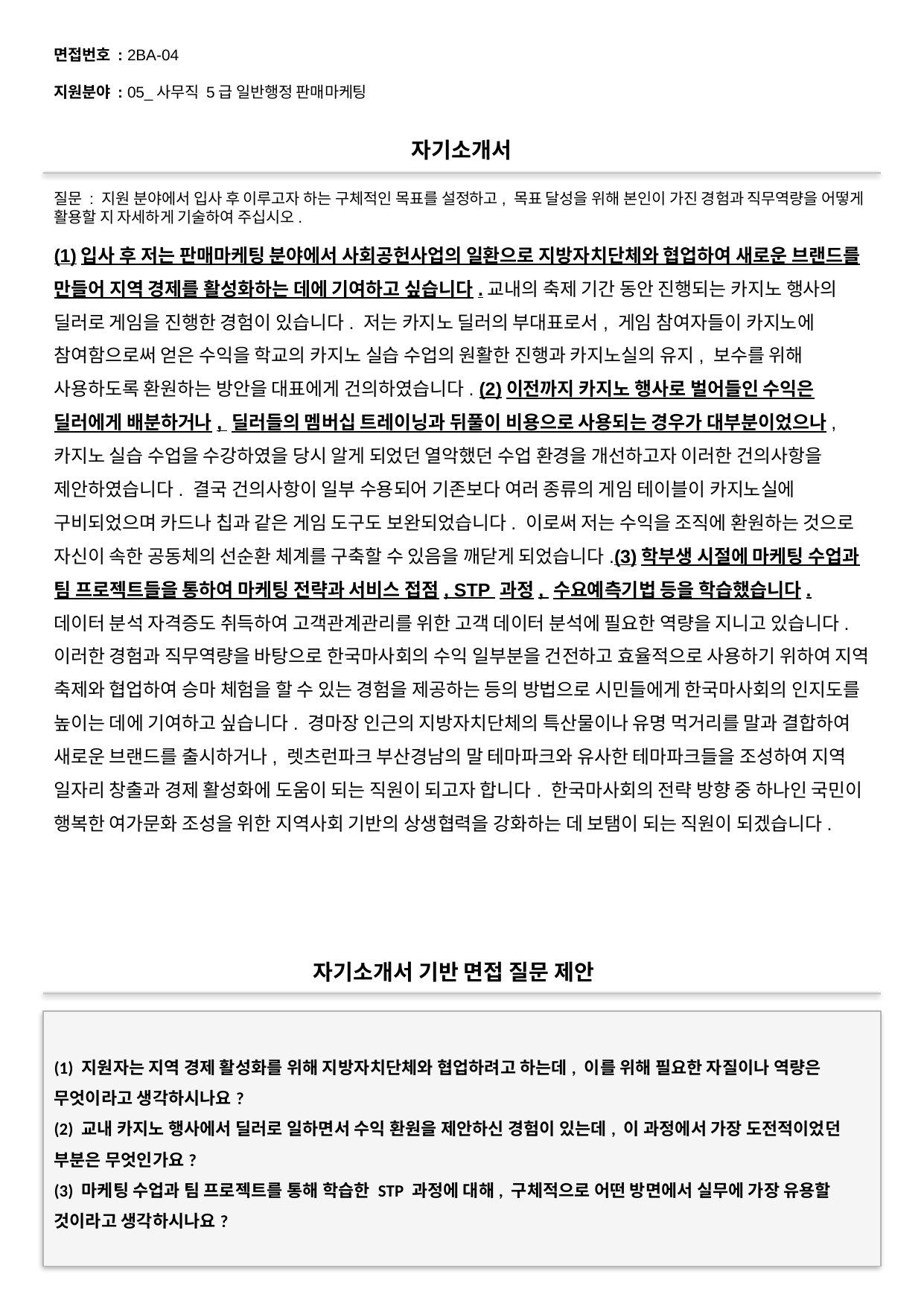

면접번호 : 2BA-04

지원분야 : 05_사무직 5급 일반행정 판매마케팅
#

자기소개서

질문 : 지원 분야에서 입사 후 이루고자 하는 구체적인 목표를 설정하고, 목표 달성을 위해 본인이 가진 경험과 직무역량을 어떻게 활용할 지 자세하게 기술하여 주십시오.

(1)입사 후 저는 판매마케팅 분야에서 사회공헌사업의 일환으로 지방자치단체와 협업하여 새로운 브랜드를 만들어 지역 경제를 활성화하는 데에 기여하고 싶습니다.교내의 축제 기간 동안 진행되는 카지노 행사의 딜러로 게임을 진행한 경험이 있습니다. 저는 카지노 딜러의 부대표로서, 게임 참여자들이 카지노에 참여함으로써 얻은 수익을 학교의 카지노 실습 수업의 원활한 진행과 카지노실의 유지, 보수를 위해 사용하도록 환원하는 방안을 대표에게 건의하였습니다. (2)이전까지 카지노 행사로 벌어들인 수익은 딜러에게 배분하거나, 딜러들의 멤버십 트레이닝과 뒤풀이 비용으로 사용되는 경우가 대부분이었으나, 카지노 실습 수업을 수강하였을 당시 알게 되었던 열악했던 수업 환경을 개선하고자 이러한 건의사항을 제안하였습니다. 결국 건의사항이 일부 수용되어 기존보다 여러 종류의 게임 테이블이 카지노실에 구비되었으며 카드나 칩과 같은 게임 도구도 보완되었습니다. 이로써 저는 수익을 조직에 환원하는 것으로 자신이 속한 공동체의 선순환 체계를 구축할 수 있음을 깨닫게 되었습니다.(3)학부생 시절에 마케팅 수업과 팀 프로젝트들을 통하여 마케팅 전략과 서비스 접점, STP 과정, 수요예측기법 등을 학습했습니다. 데이터 분석 자격증도 취득하여 고객관계관리를 위한 고객 데이터 분석에 필요한 역량을 지니고 있습니다.이러한 경험과 직무역량을 바탕으로 한국마사회의 수익 일부분을 건전하고 효율적으로 사용하기 위하여 지역 축제와 협업하여 승마 체험을 할 수 있는 경험을 제공하는 등의 방법으로 시민들에게 한국마사회의 인지도를 높이는 데에 기여하고 싶습니다. 경마장 인근의 지방자치단체의 특산물이나 유명 먹거리를 말과 결합하여 새로운 브랜드를 출시하거나, 렛츠런파크 부산경남의 말 테마파크와 유사한 테마파크들을 조성하여 지역 일자리 창출과 경제 활성화에 도움이 되는 직원이 되고자 합니다. 한국마사회의 전략 방향 중 하나인 국민이 행복한 여가문화 조성을 위한 지역사회 기반의 상생협력을 강화하는 데 보탬이 되는 직원이 되겠습니다.

자기소개서 기반 면접 질문 제안

(1) 지원자는 지역 경제 활성화를 위해 지방자치단체와 협업하려고 하는데, 이를 위해 필요한 자질이나 역량은 무엇이라고 생각하시나요?
(2) 교내 카지노 행사에서 딜러로 일하면서 수익 환원을 제안하신 경험이 있는데, 이 과정에서 가장 도전적이었던 부분은 무엇인가요?
(3) 마케팅 수업과 팀 프로젝트를 통해 학습한 STP 과정에 대해, 구체적으로 어떤 방면에서 실무에 가장 유용할 것이라고 생각하시나요?